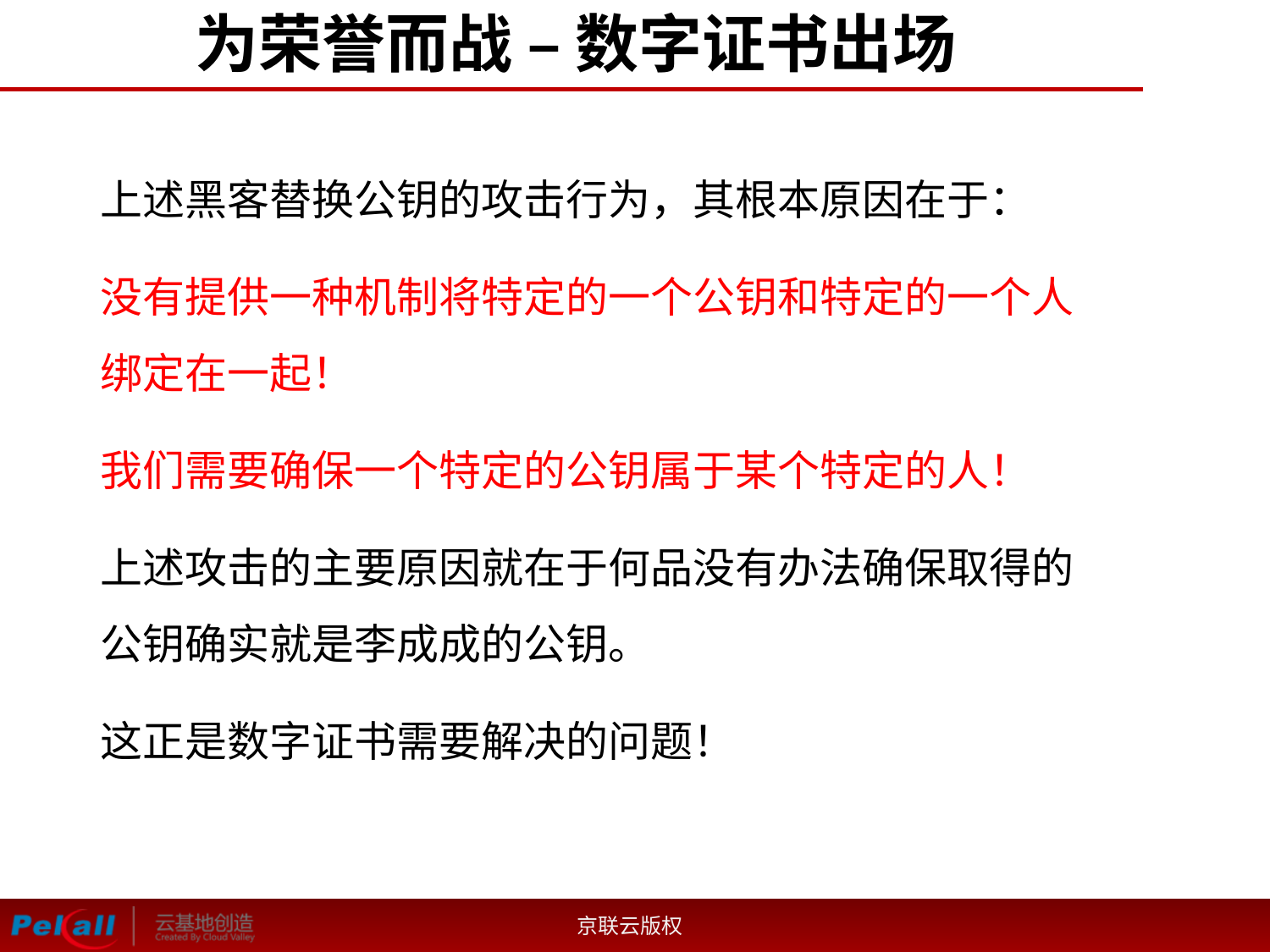

# 为荣誉而战 – 数字证书出场
上述黑客替换公钥的攻击行为，其根本原因在于：
没有提供一种机制将特定的一个公钥和特定的一个人绑定在一起！
我们需要确保一个特定的公钥属于某个特定的人！
上述攻击的主要原因就在于何品没有办法确保取得的公钥确实就是李成成的公钥。
这正是数字证书需要解决的问题！